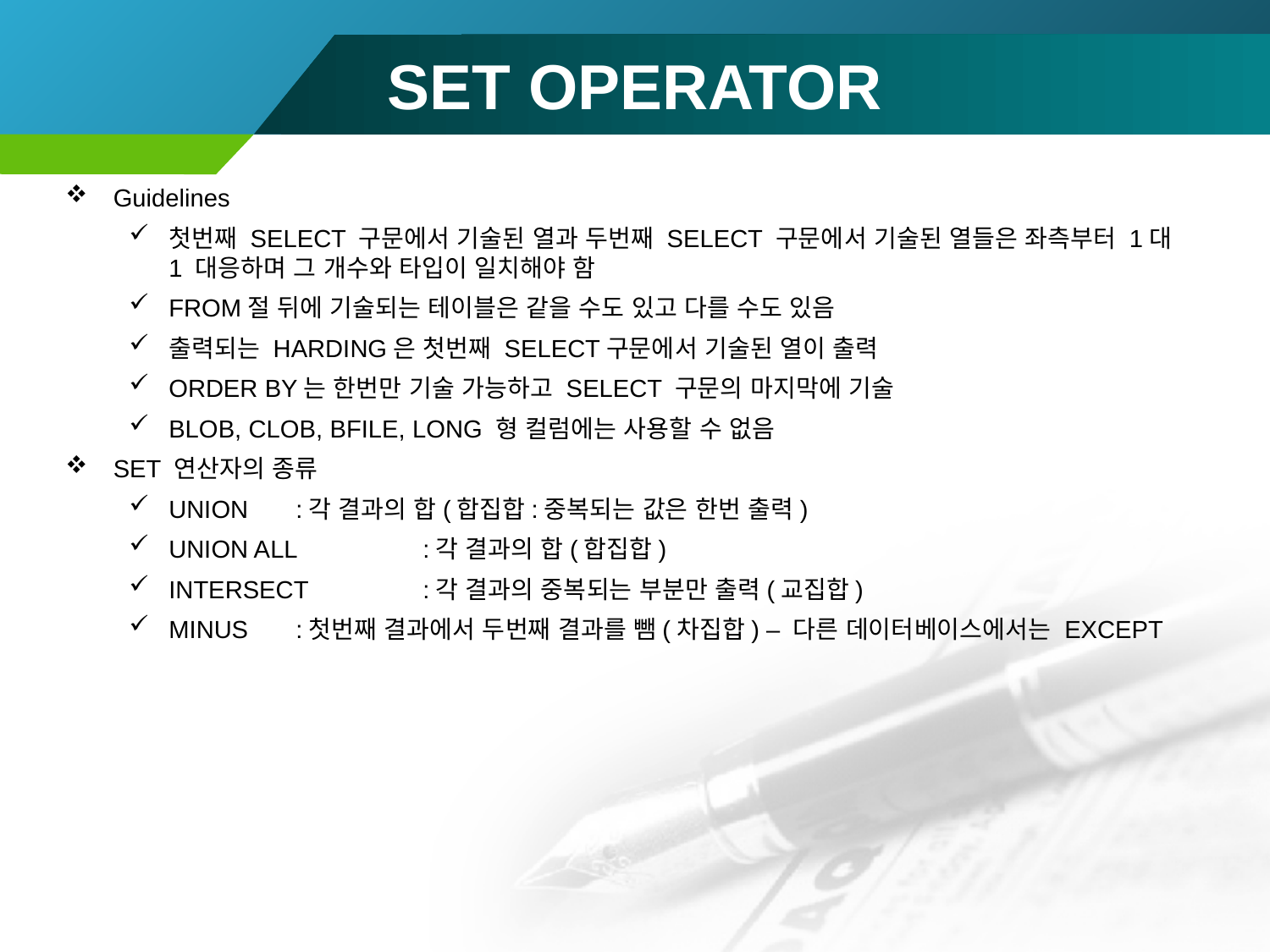

# SET OPERATOR
Guidelines
첫번째 SELECT 구문에서 기술된 열과 두번째 SELECT 구문에서 기술된 열들은 좌측부터 1대1 대응하며 그 개수와 타입이 일치해야 함
FROM절 뒤에 기술되는 테이블은 같을 수도 있고 다를 수도 있음
출력되는 HARDING은 첫번째 SELECT구문에서 기술된 열이 출력
ORDER BY는 한번만 기술 가능하고 SELECT 구문의 마지막에 기술
BLOB, CLOB, BFILE, LONG 형 컬럼에는 사용할 수 없음
SET 연산자의 종류
UNION	:각 결과의 합(합집합:중복되는 값은 한번 출력)
UNION ALL	:각 결과의 합(합집합)
INTERSECT	:각 결과의 중복되는 부분만 출력(교집합)
MINUS	:첫번째 결과에서 두번째 결과를 뺌(차집합) – 다른 데이터베이스에서는 EXCEPT